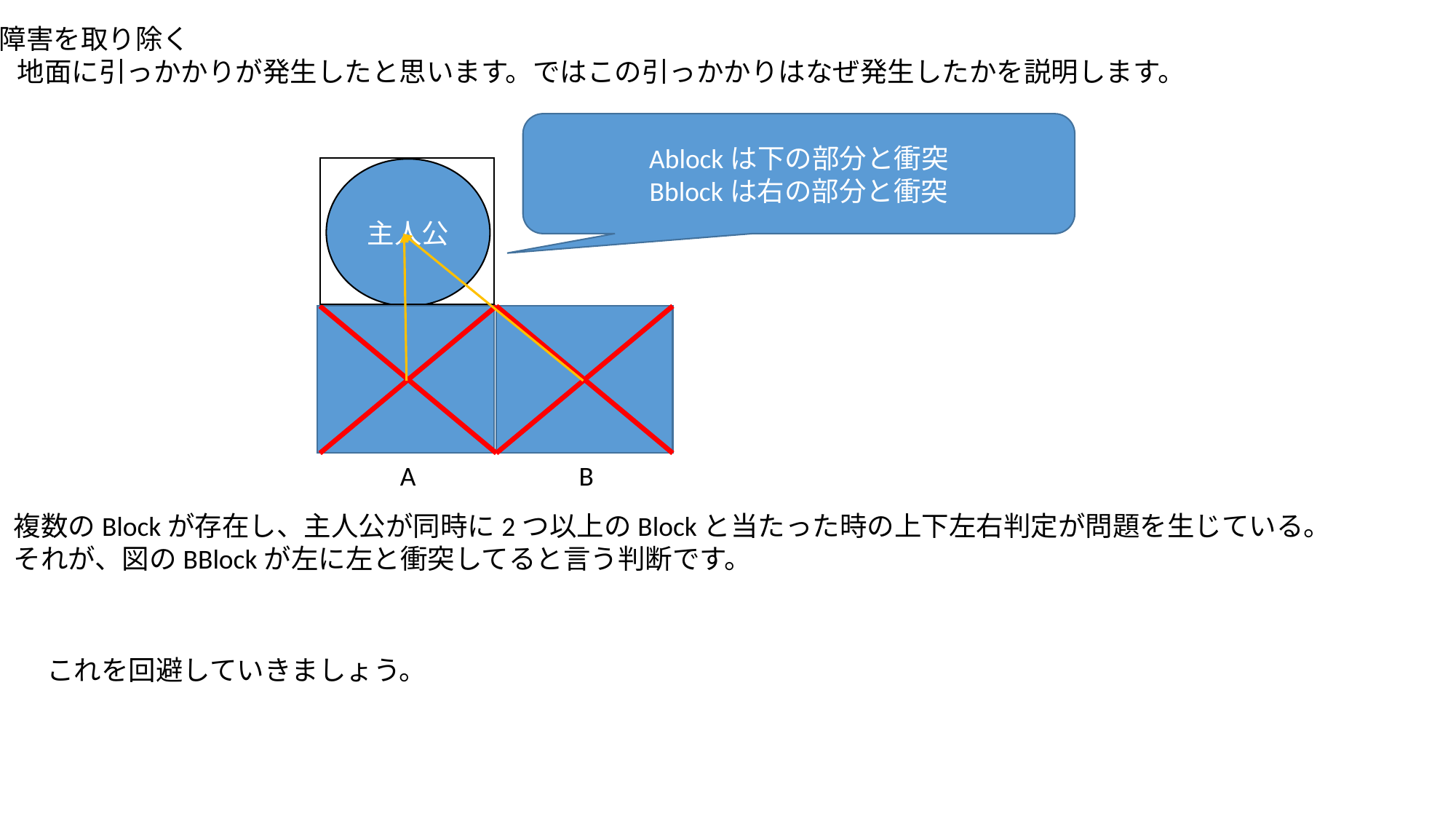

・障害を取り除く
　地面に引っかかりが発生したと思います。ではこの引っかかりはなぜ発生したかを説明します。
Ablockは下の部分と衝突
Bblockは右の部分と衝突

主人公

A
B
複数のBlockが存在し、主人公が同時に2つ以上のBlockと当たった時の上下左右判定が問題を生じている。
それが、図のBBlockが左に左と衝突してると言う判断です。
これを回避していきましょう。